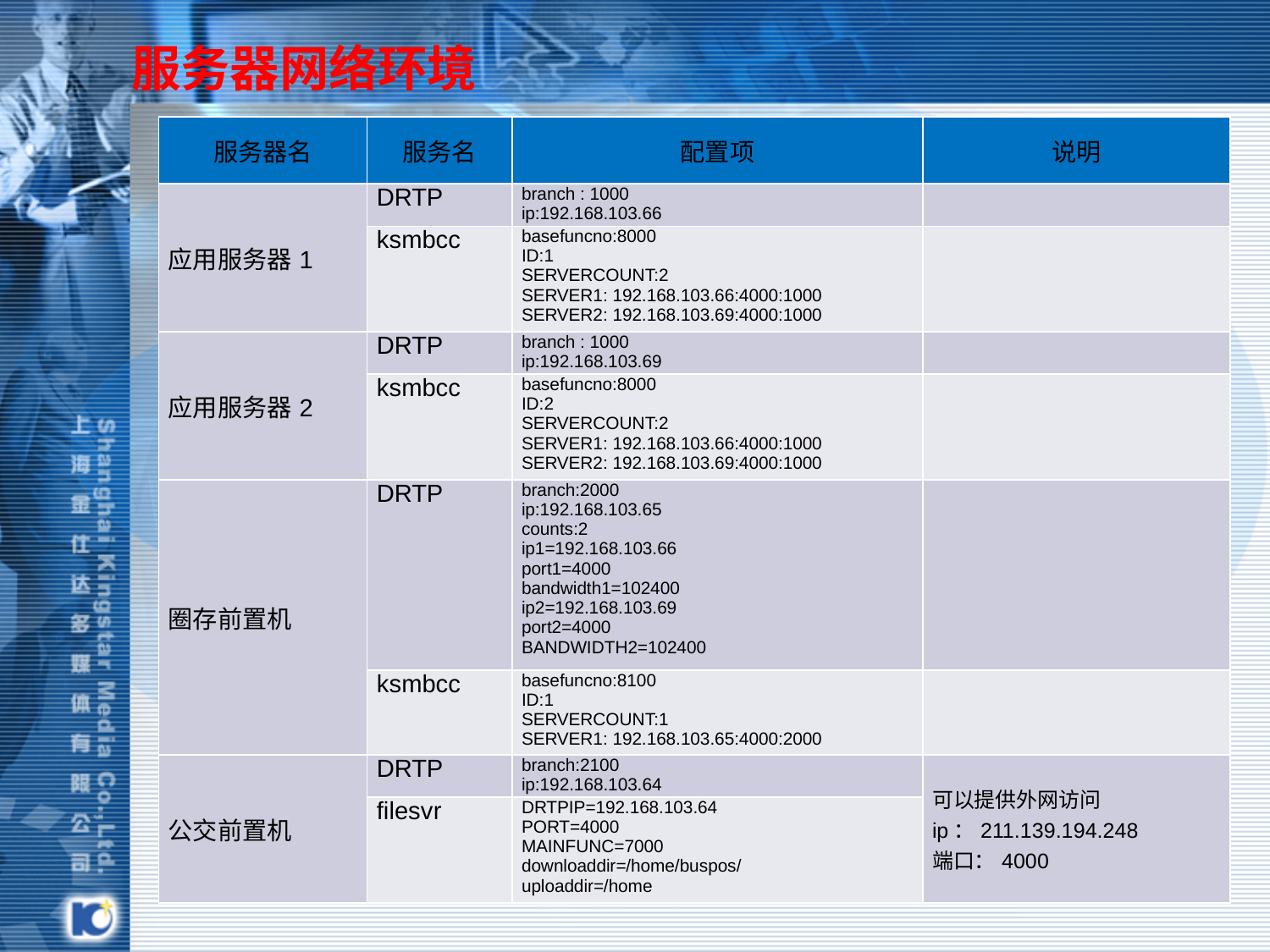

服务器网络环境
| 服务器名 | 服务名 | 配置项 | 说明 |
| --- | --- | --- | --- |
| 应用服务器1 | DRTP | branch : 1000 ip:192.168.103.66 |  |
|  | ksmbcc | basefuncno:8000 ID:1 SERVERCOUNT:2 SERVER1: 192.168.103.66:4000:1000 SERVER2: 192.168.103.69:4000:1000 |  |
| 应用服务器2 | DRTP | branch : 1000 ip:192.168.103.69 |  |
|  | ksmbcc | basefuncno:8000 ID:2 SERVERCOUNT:2 SERVER1: 192.168.103.66:4000:1000 SERVER2: 192.168.103.69:4000:1000 |  |
| 圈存前置机 | DRTP | branch:2000 ip:192.168.103.65 counts:2 ip1=192.168.103.66 port1=4000 bandwidth1=102400 ip2=192.168.103.69 port2=4000 BANDWIDTH2=102400 |  |
|  | ksmbcc | basefuncno:8100 ID:1 SERVERCOUNT:1 SERVER1: 192.168.103.65:4000:2000 |  |
| 公交前置机 | DRTP | branch:2100 ip:192.168.103.64 | 可以提供外网访问 ip：211.139.194.248 端口：4000 |
|  | filesvr | DRTPIP=192.168.103.64 PORT=4000 MAINFUNC=7000 downloaddir=/home/buspos/ uploaddir=/home |  |